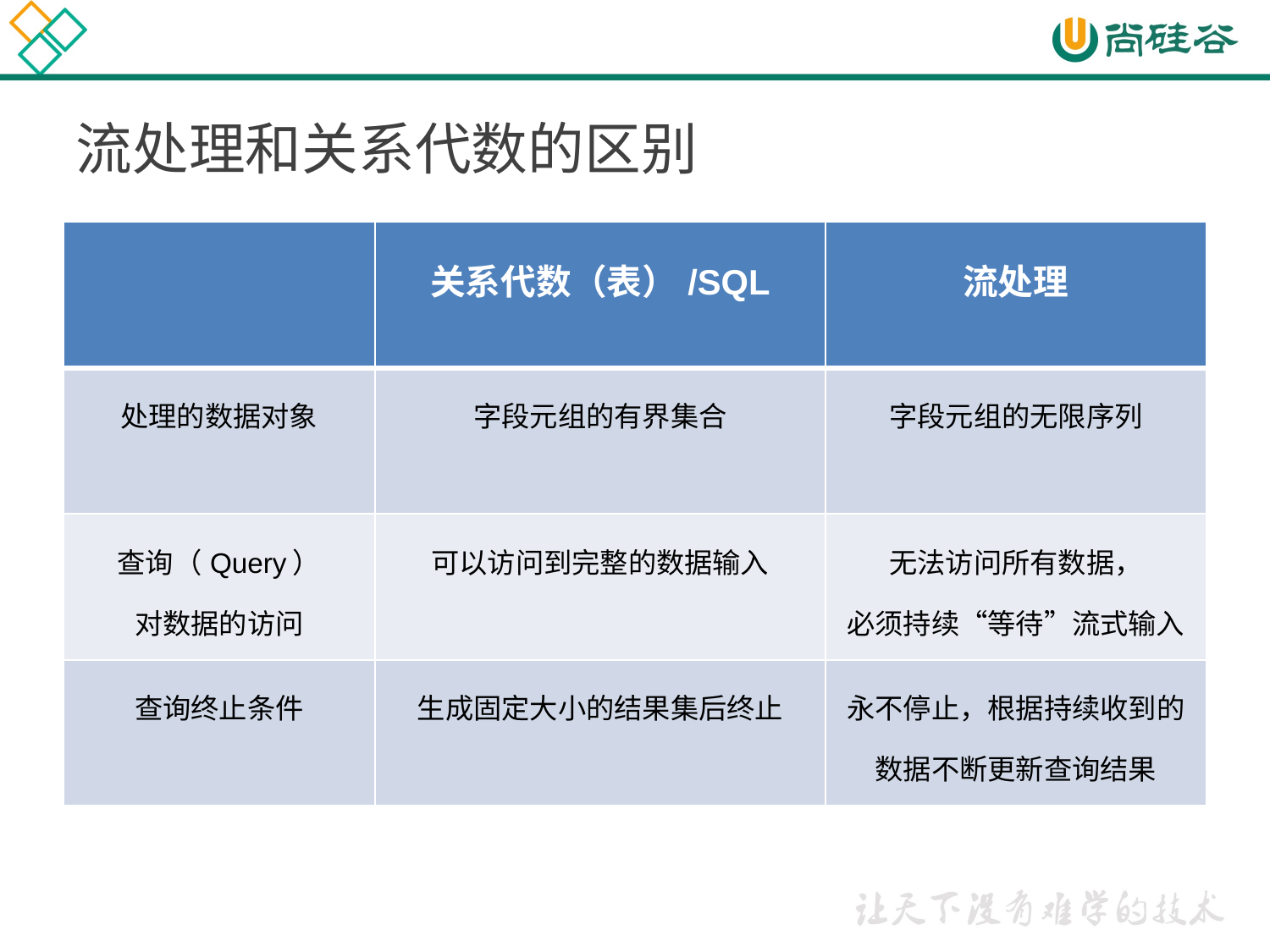

流处理和关系代数的区别
|  | 关系代数（表）/SQL | 流处理 |
| --- | --- | --- |
| 处理的数据对象 | 字段元组的有界集合 | 字段元组的无限序列 |
| 查询（Query） 对数据的访问 | 可以访问到完整的数据输入 | 无法访问所有数据， 必须持续“等待”流式输入 |
| 查询终止条件 | 生成固定大小的结果集后终止 | 永不停止，根据持续收到的数据不断更新查询结果 |